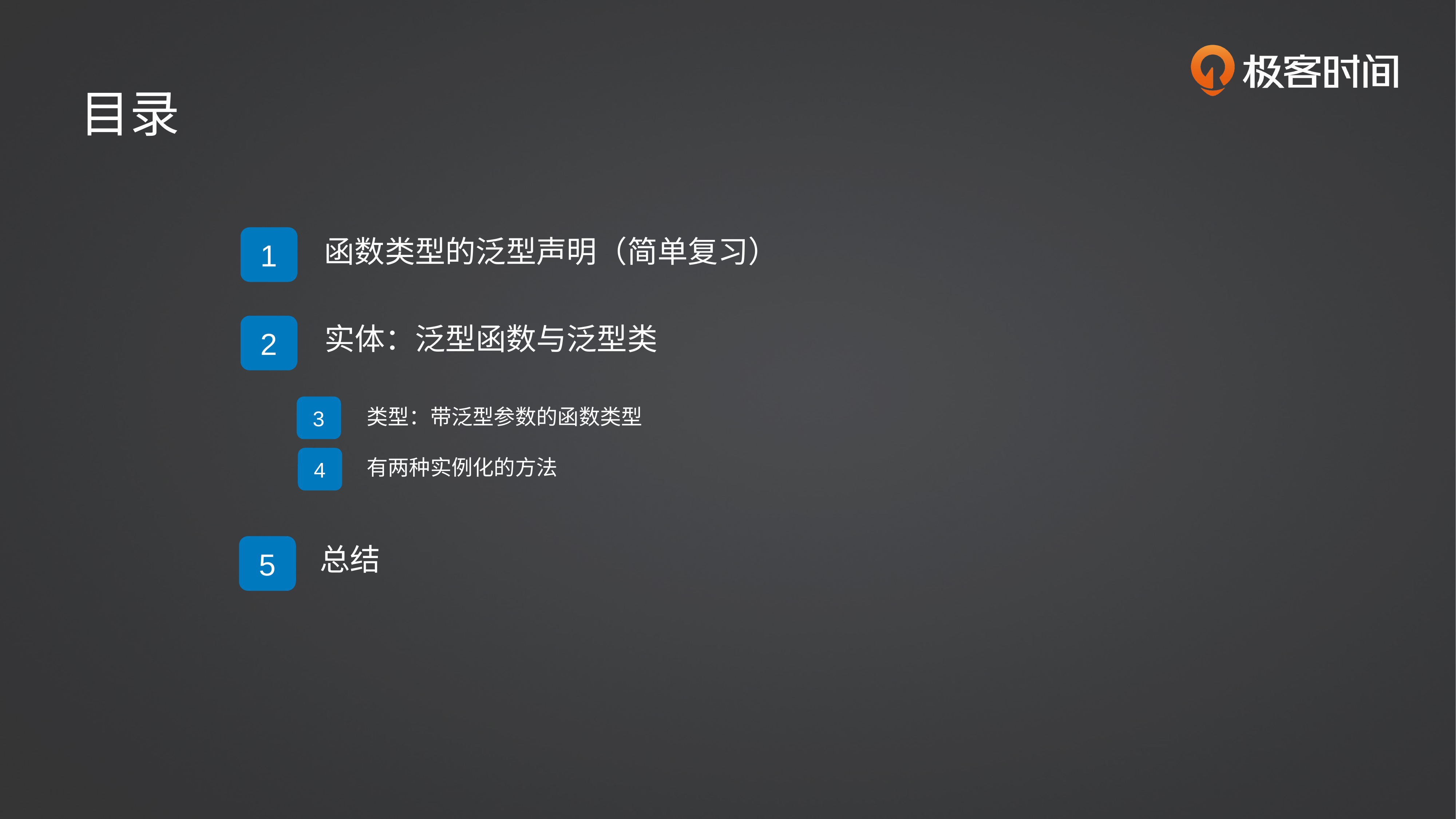

目录

1
函数类型的泛型声明（简单复习）

2
实体：泛型函数与泛型类

3
类型：带泛型参数的函数类型

4
有两种实例化的方法

5
总结